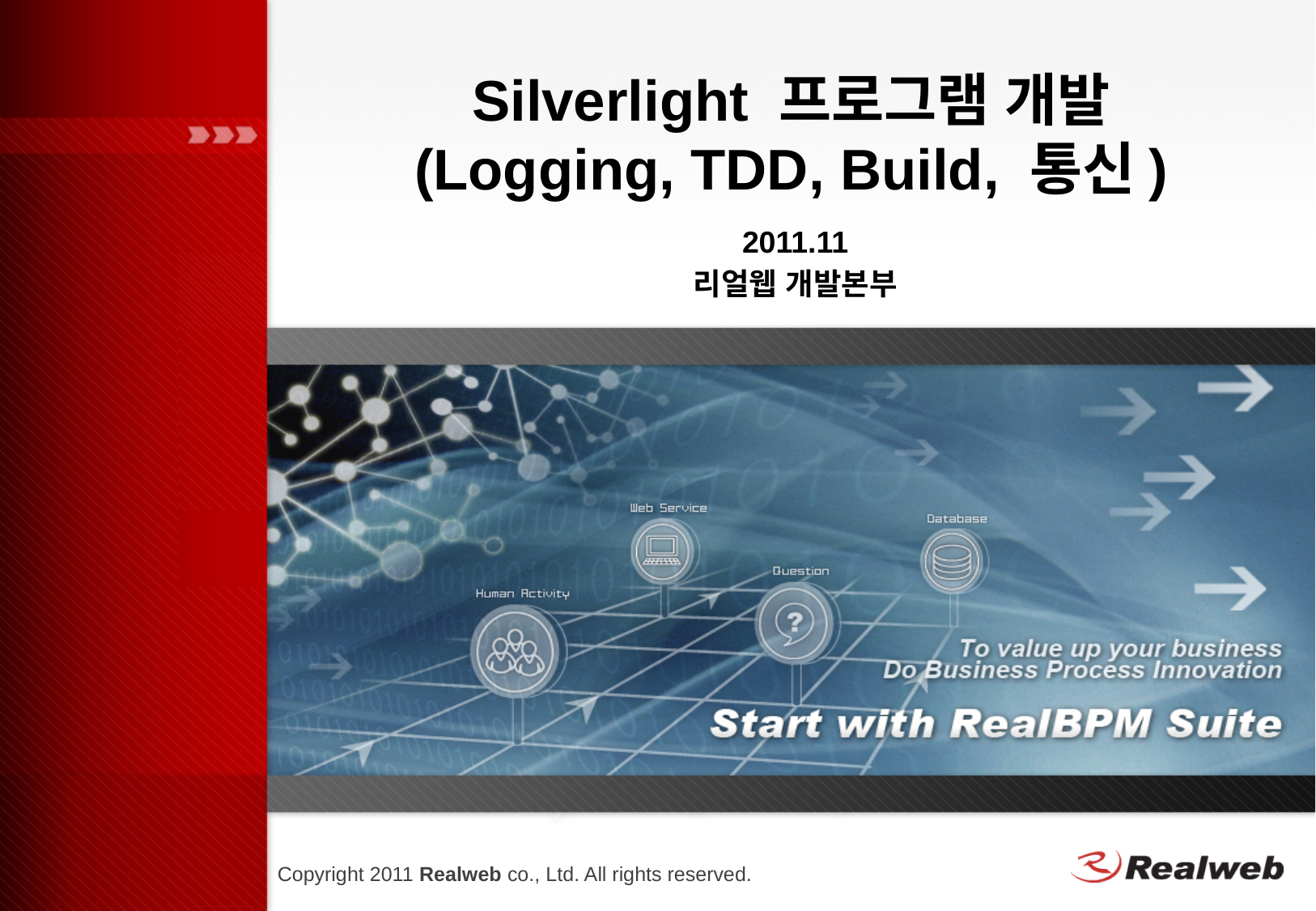

# Silverlight 프로그램 개발 (Logging, TDD, Build, 통신)
2011.11
리얼웹 개발본부